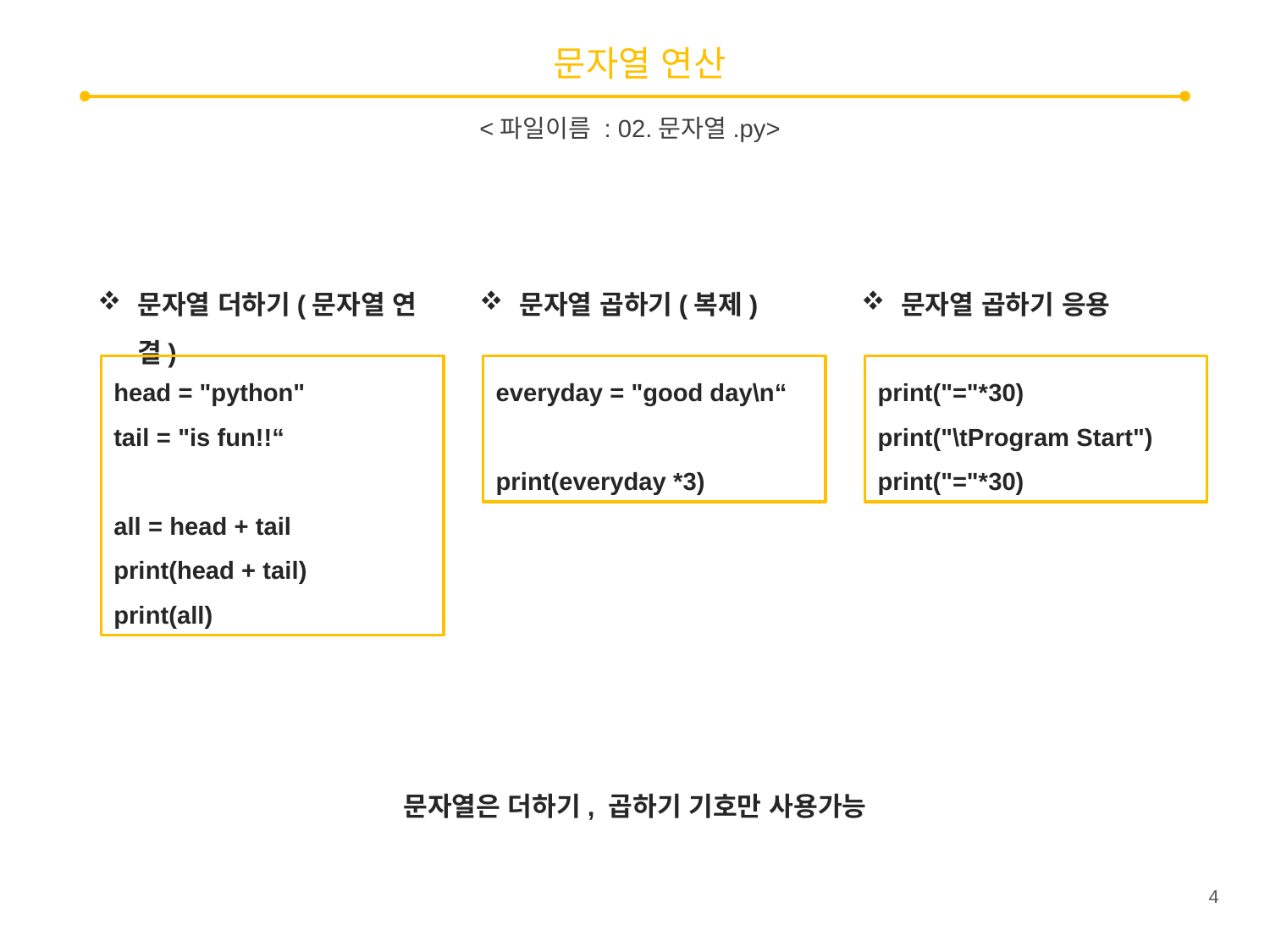

# 문자열 연산
<파일이름 : 02.문자열.py>
문자열 더하기(문자열 연결)
문자열 곱하기(복제)
문자열 곱하기 응용
head = "python"
tail = "is fun!!“

all = head + tail
print(head + tail)
print(all)
everyday = "good day\n“

print(everyday *3)
print("="*30)
print("\tProgram Start")
print("="*30)
문자열은 더하기, 곱하기 기호만 사용가능